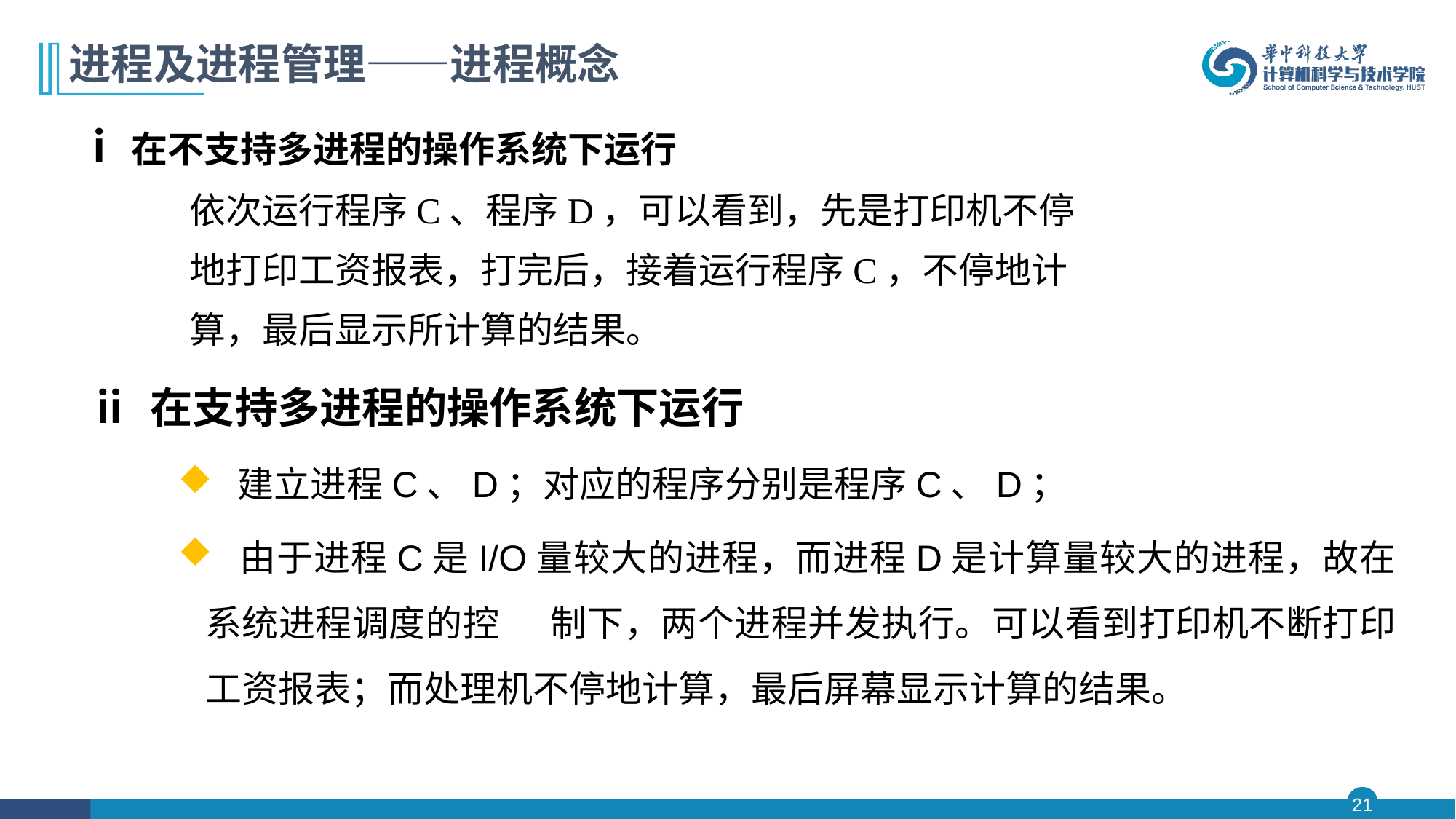

# 进程及进程管理——进程概念
 ⅰ在不支持多进程的操作系统下运行
       依次运行程序C、程序D，可以看到，先是打印机不停
       地打印工资报表，打完后，接着运行程序C，不停地计
       算，最后显示所计算的结果。
  ⅱ 在支持多进程的操作系统下运行
  建立进程C、D；对应的程序分别是程序C、D；
  由于进程C是I/O量较大的进程，而进程D是计算量较大的进程，故在系统进程调度的控      制下，两个进程并发执行。可以看到打印机不断打印工资报表；而处理机不停地计算，最后屏幕显示计算的结果。